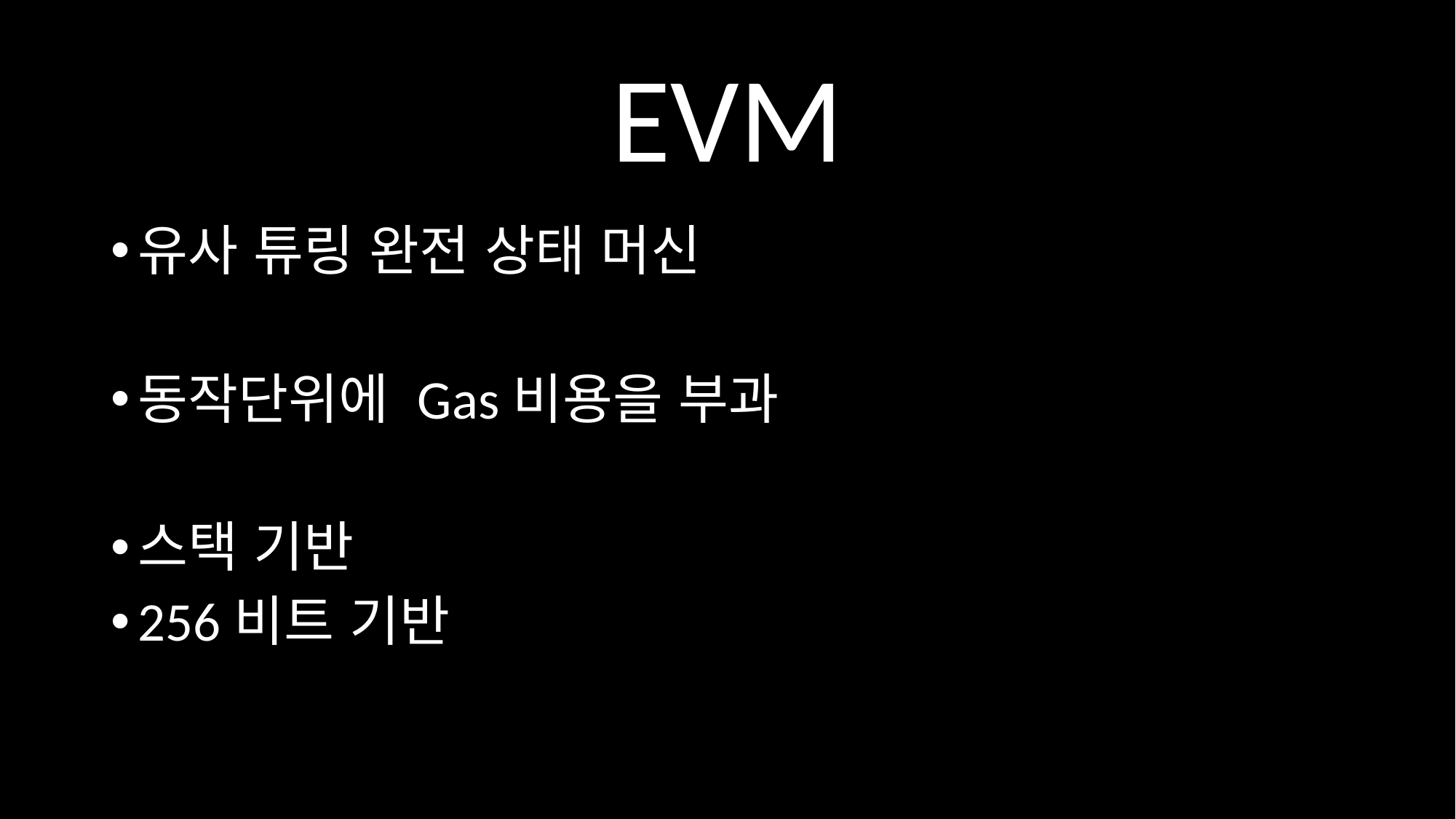

# EVM
유사 튜링 완전 상태 머신

동작단위에 Gas비용을 부과

스택 기반
256비트 기반